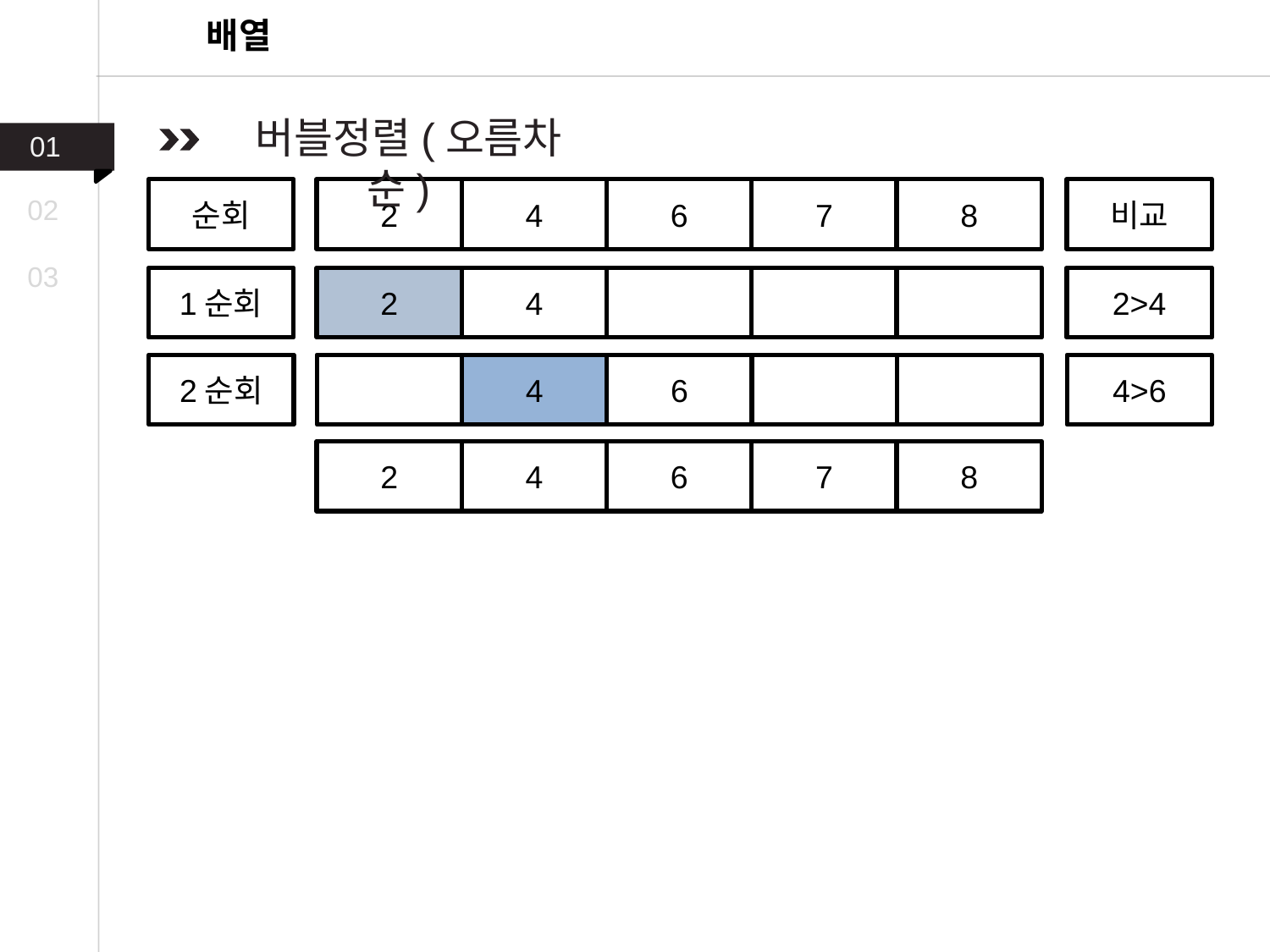

배열
 버블정렬(오름차순)
01

순회
2
4
6
7
8
비교
02
03
1순회
2
4

2>4
2순회

4
6

4>6
2
4
6
7
8